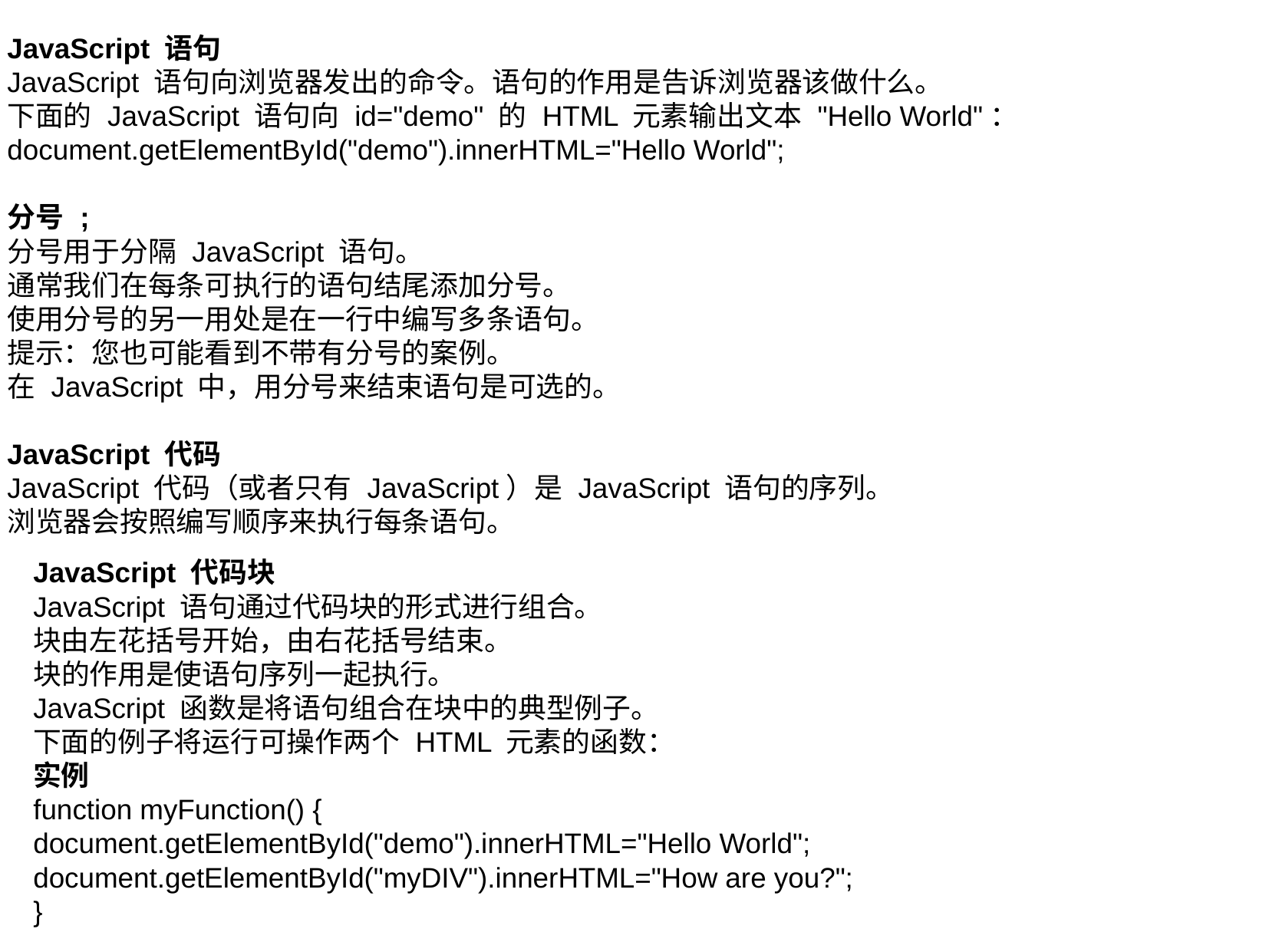

JavaScript 语句
JavaScript 语句向浏览器发出的命令。语句的作用是告诉浏览器该做什么。
下面的 JavaScript 语句向 id="demo" 的 HTML 元素输出文本 "Hello World"：
document.getElementById("demo").innerHTML="Hello World";

分号 ;
分号用于分隔 JavaScript 语句。
通常我们在每条可执行的语句结尾添加分号。
使用分号的另一用处是在一行中编写多条语句。
提示：您也可能看到不带有分号的案例。
在 JavaScript 中，用分号来结束语句是可选的。

JavaScript 代码
JavaScript 代码（或者只有 JavaScript）是 JavaScript 语句的序列。
浏览器会按照编写顺序来执行每条语句。
JavaScript 代码块
JavaScript 语句通过代码块的形式进行组合。
块由左花括号开始，由右花括号结束。
块的作用是使语句序列一起执行。
JavaScript 函数是将语句组合在块中的典型例子。
下面的例子将运行可操作两个 HTML 元素的函数：
实例
function myFunction() {
document.getElementById("demo").innerHTML="Hello World"; document.getElementById("myDIV").innerHTML="How are you?";
}